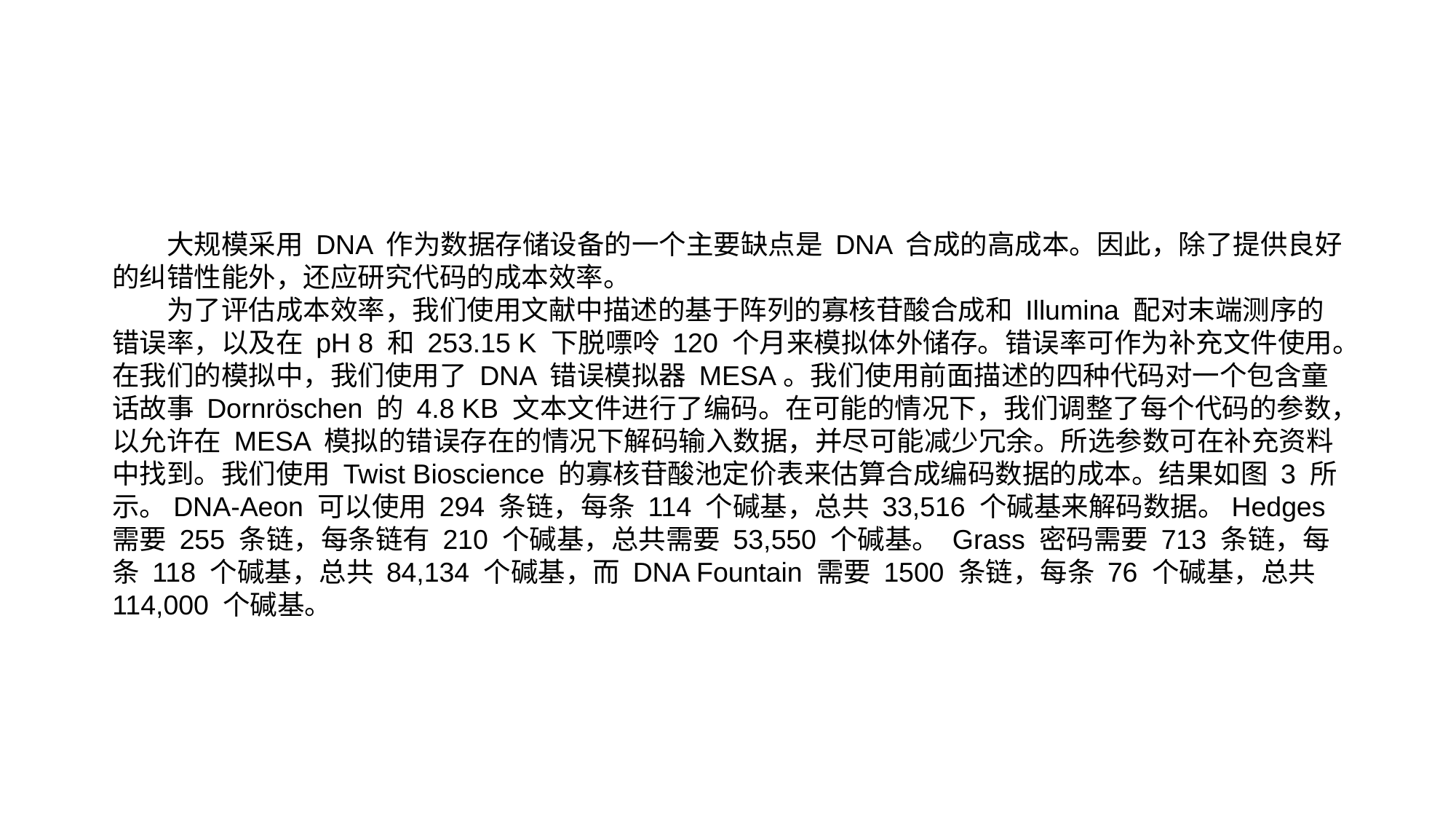

大规模采用 DNA 作为数据存储设备的一个主要缺点是 DNA 合成的高成本。因此，除了提供良好的纠错性能外，还应研究代码的成本效率。
为了评估成本效率，我们使用文献中描述的基于阵列的寡核苷酸合成和 Illumina 配对末端测序的错误率，以及在 pH 8 和 253.15 K 下脱嘌呤 120 个月来模拟体外储存。错误率可作为补充文件使用。在我们的模拟中，我们使用了 DNA 错误模拟器 MESA。我们使用前面描述的四种代码对一个包含童话故事 Dornröschen 的 4.8 KB 文本文件进行了编码。在可能的情况下，我们调整了每个代码的参数，以允许在 MESA 模拟的错误存在的情况下解码输入数据，并尽可能减少冗余。所选参数可在补充资料中找到。我们使用 Twist Bioscience 的寡核苷酸池定价表来估算合成编码数据的成本。结果如图 3 所示。DNA-Aeon 可以使用 294 条链，每条 114 个碱基，总共 33,516 个碱基来解码数据。Hedges 需要 255 条链，每条链有 210 个碱基，总共需要 53,550 个碱基。 Grass 密码需要 713 条链，每条 118 个碱基，总共 84,134 个碱基，而 DNA Fountain 需要 1500 条链，每条 76 个碱基，总共 114,000 个碱基。